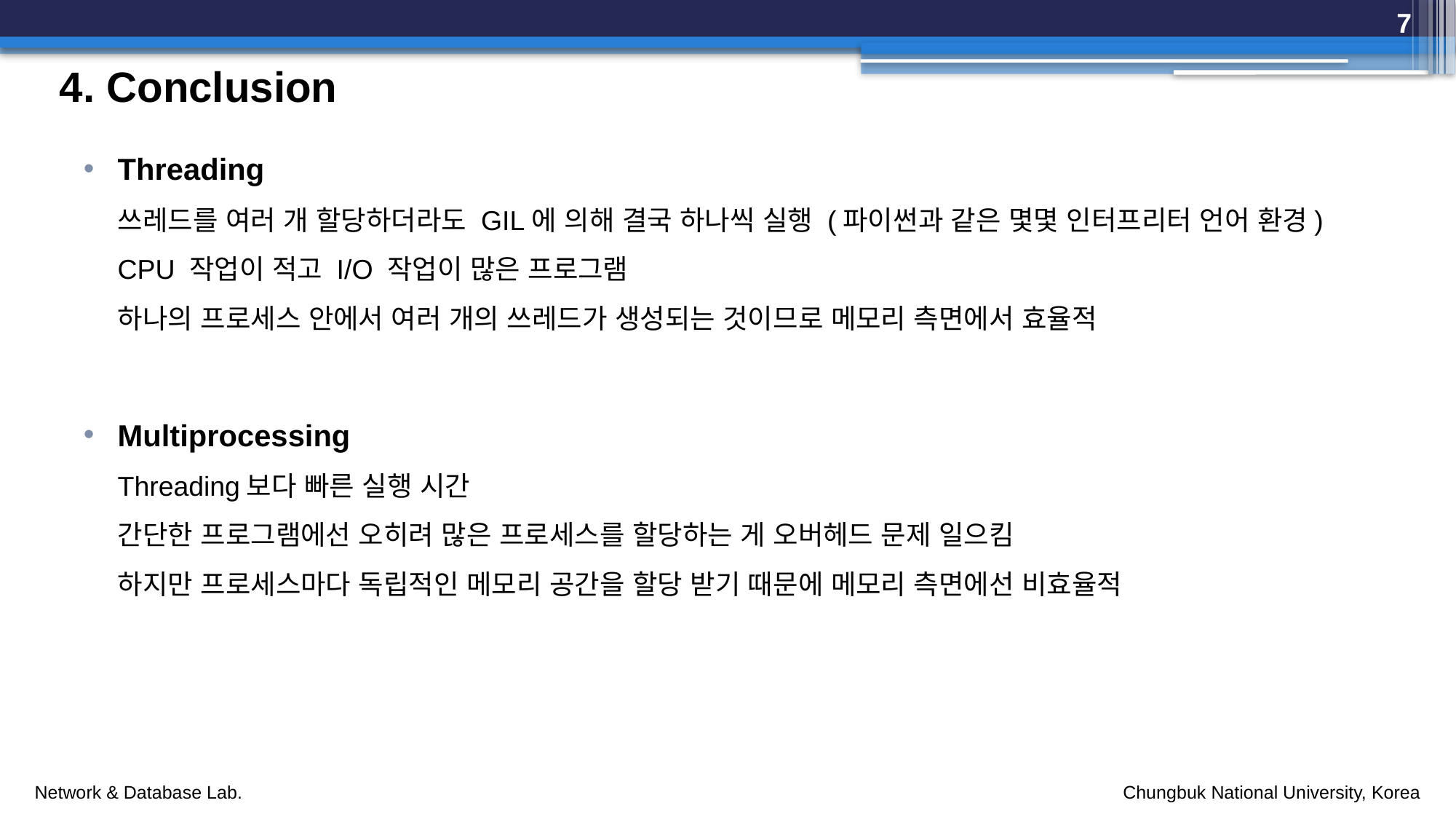

7
# 4. Conclusion
Threading
쓰레드를 여러 개 할당하더라도 GIL에 의해 결국 하나씩 실행 (파이썬과 같은 몇몇 인터프리터 언어 환경)
CPU 작업이 적고 I/O 작업이 많은 프로그램
하나의 프로세스 안에서 여러 개의 쓰레드가 생성되는 것이므로 메모리 측면에서 효율적

Multiprocessing
Threading보다 빠른 실행 시간
간단한 프로그램에선 오히려 많은 프로세스를 할당하는 게 오버헤드 문제 일으킴
하지만 프로세스마다 독립적인 메모리 공간을 할당 받기 때문에 메모리 측면에선 비효율적